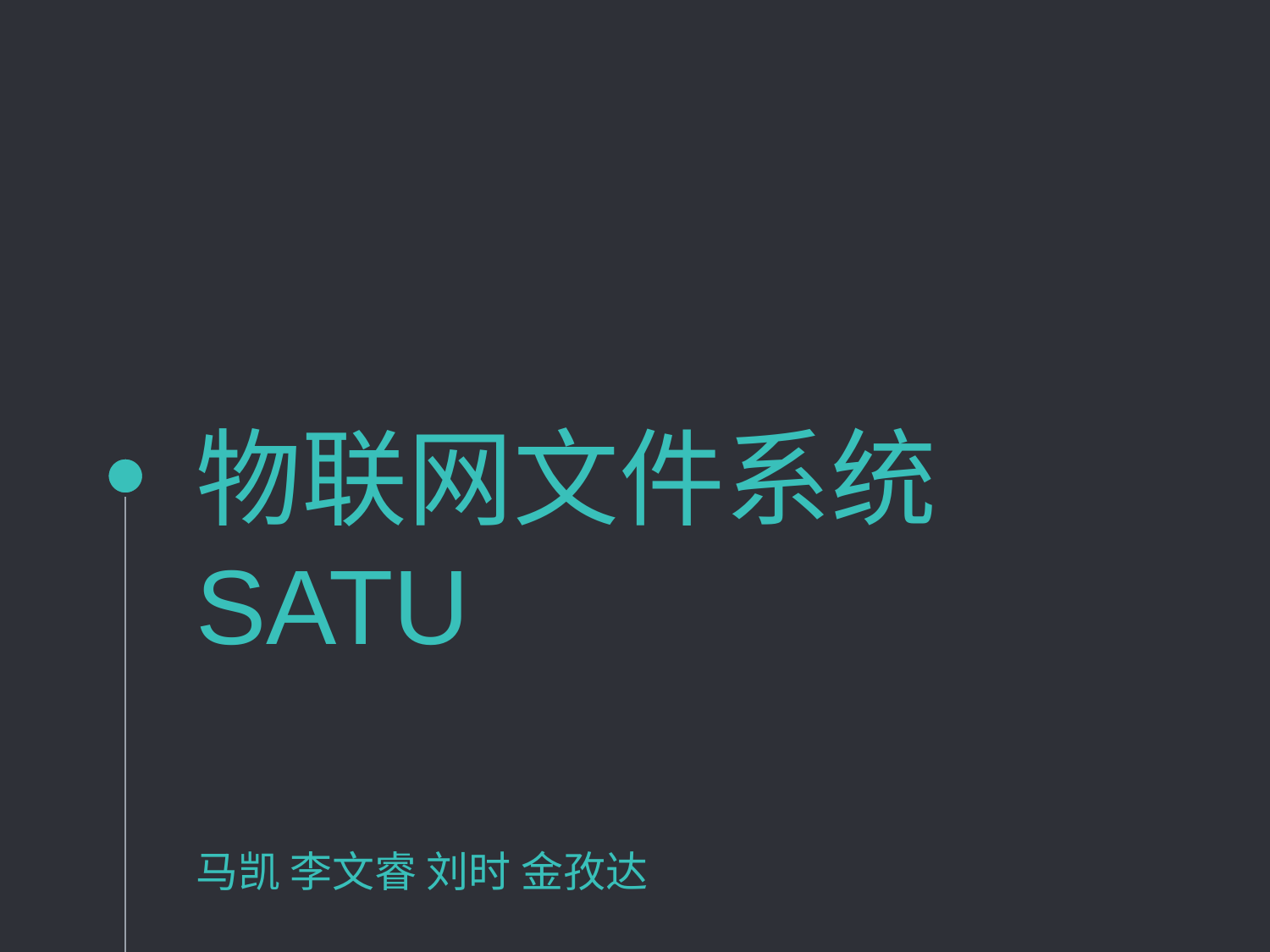

# 物联网文件系统 SATU
马凯 李文睿 刘时 金孜达